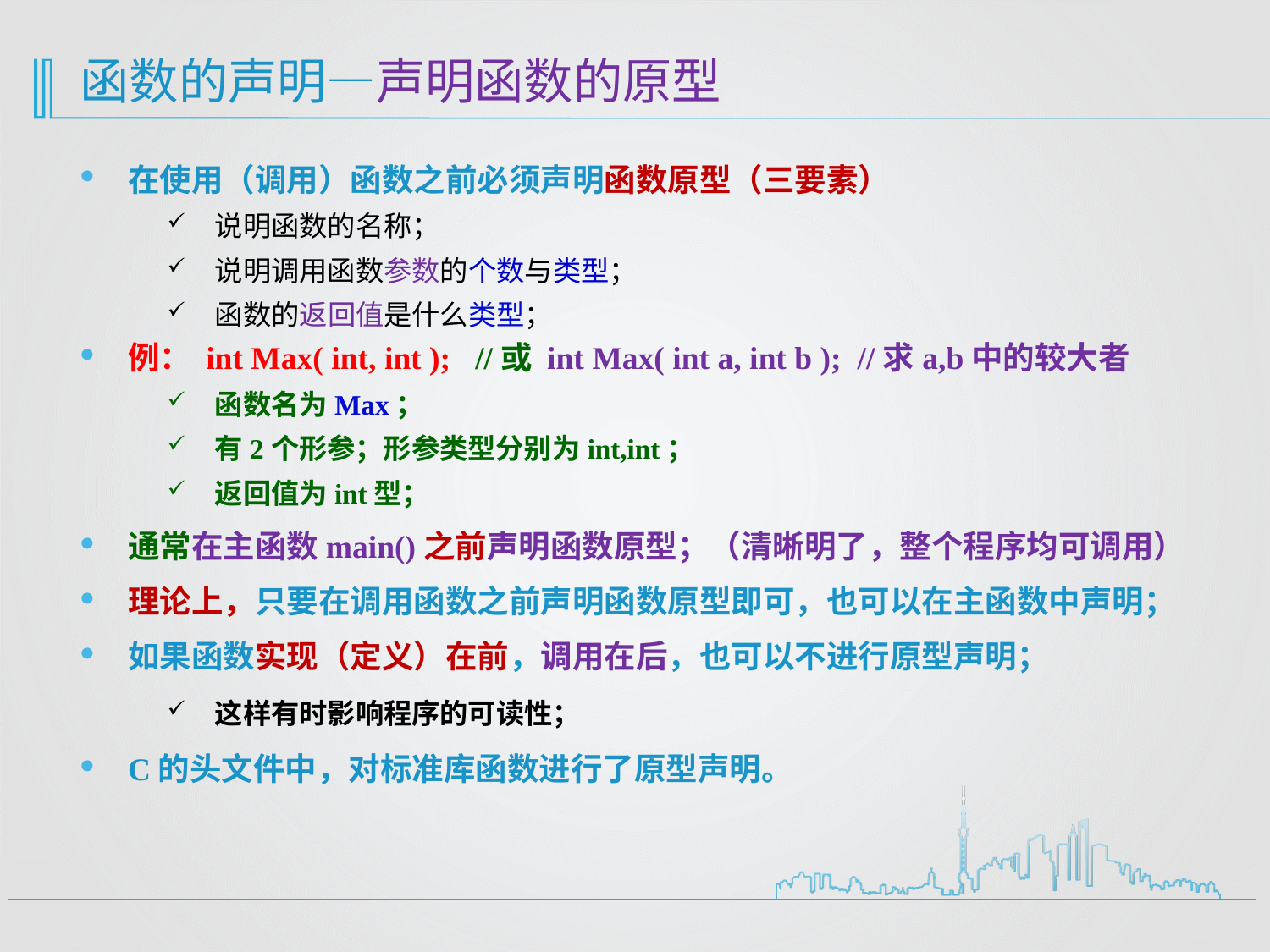

# 函数的声明—声明函数的原型
在使用（调用）函数之前必须声明函数原型（三要素）
说明函数的名称；
说明调用函数参数的个数与类型；
函数的返回值是什么类型；
例： int Max( int, int );   //或 int Max( int a, int b );  //求a,b中的较大者
函数名为Max；
有2个形参；形参类型分别为int,int；
返回值为int型；
通常在主函数main()之前声明函数原型；（清晰明了，整个程序均可调用）
理论上，只要在调用函数之前声明函数原型即可，也可以在主函数中声明；
如果函数实现（定义）在前，调用在后，也可以不进行原型声明；
这样有时影响程序的可读性；
C的头文件中，对标准库函数进行了原型声明。